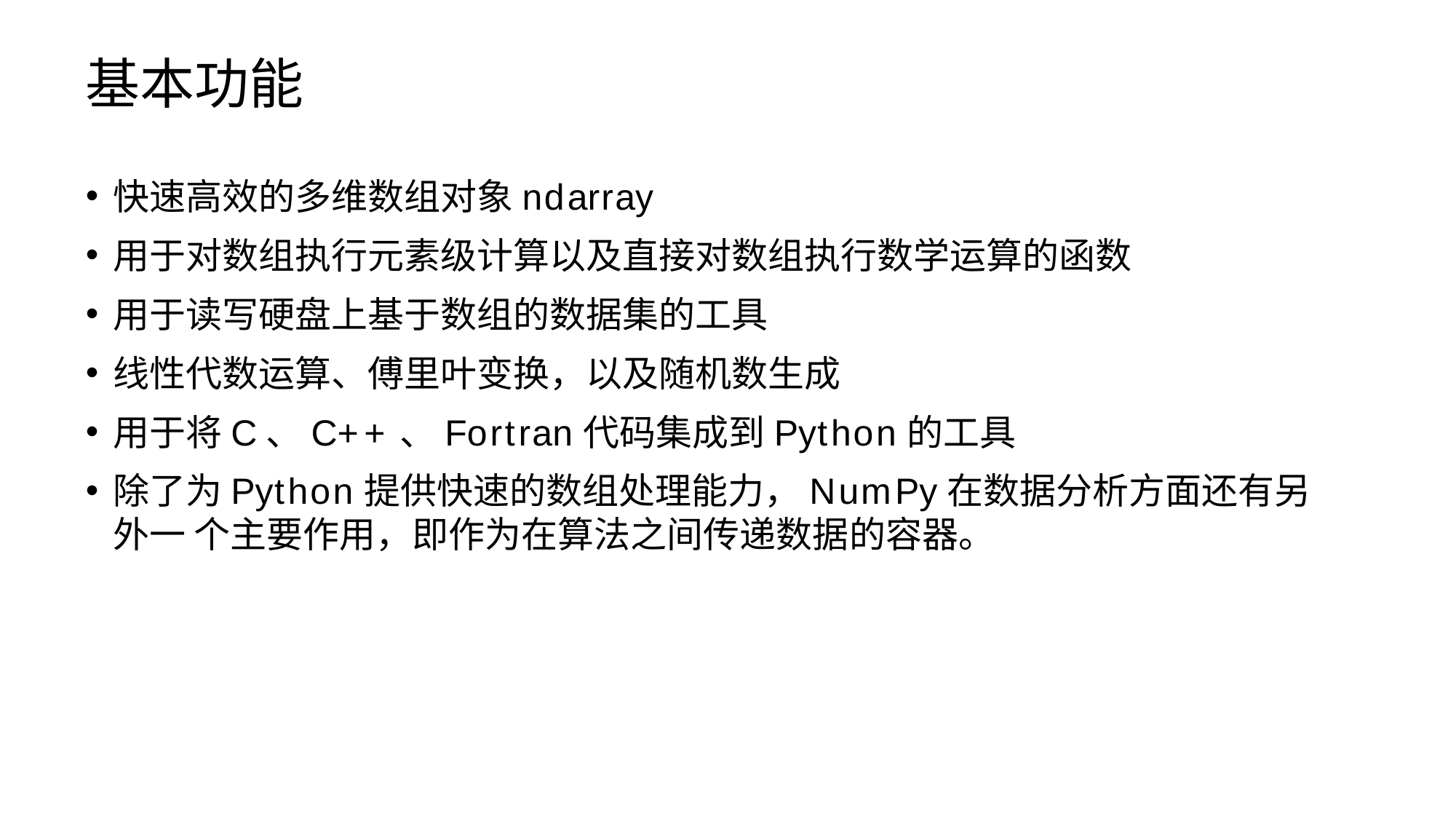

# 基本功能
快速高效的多维数组对象ndarray
用于对数组执行元素级计算以及直接对数组执行数学运算的函数
用于读写硬盘上基于数组的数据集的工具
线性代数运算、傅里叶变换，以及随机数生成
用于将C、C++、Fortran代码集成到Python的工具
除了为Python提供快速的数组处理能力，NumPy在数据分析方面还有另外一 个主要作用，即作为在算法之间传递数据的容器。